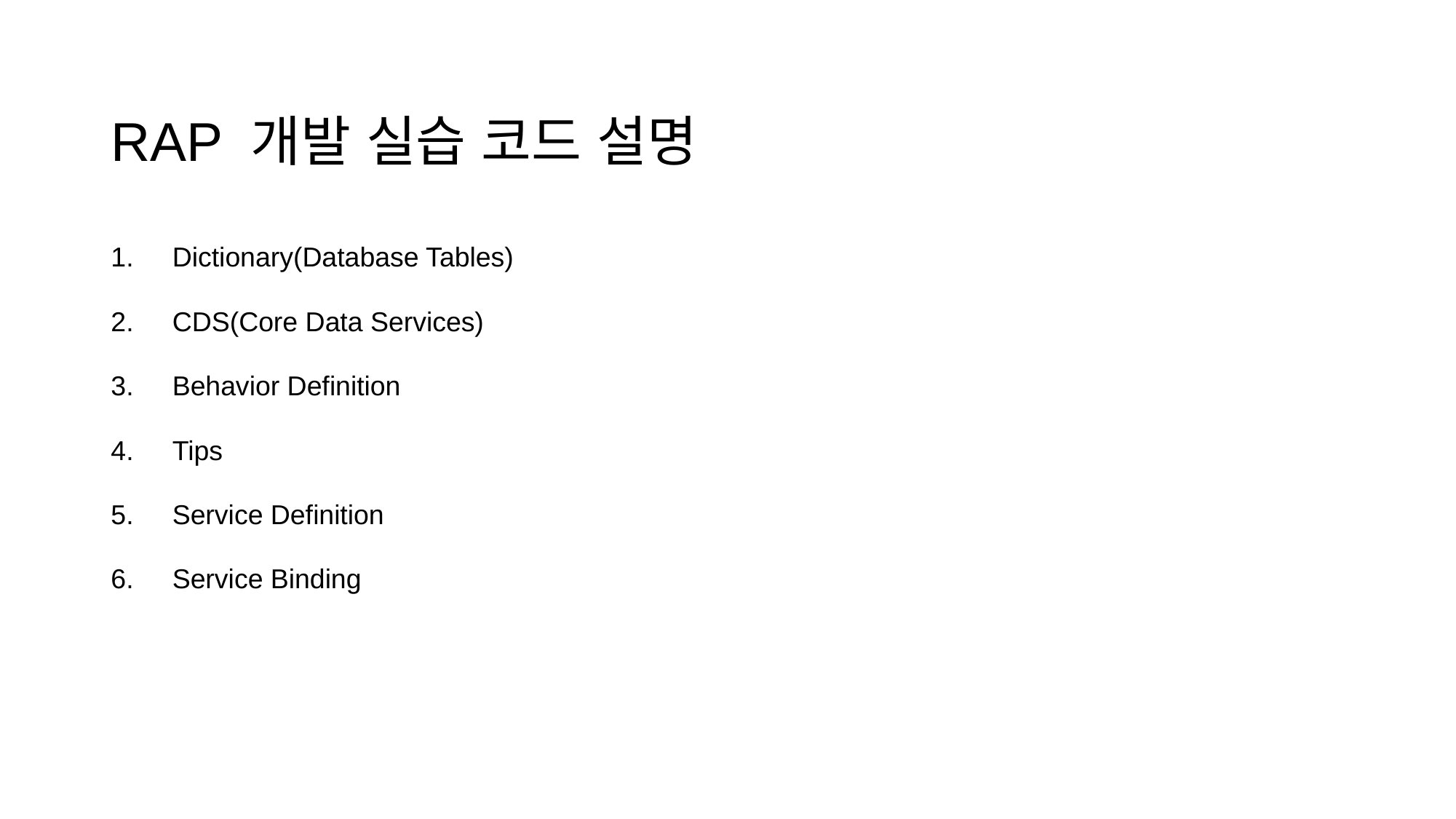

# RAP 개발 실습 코드 설명
Dictionary(Database Tables)
CDS(Core Data Services)
Behavior Definition
Tips
Service Definition
Service Binding